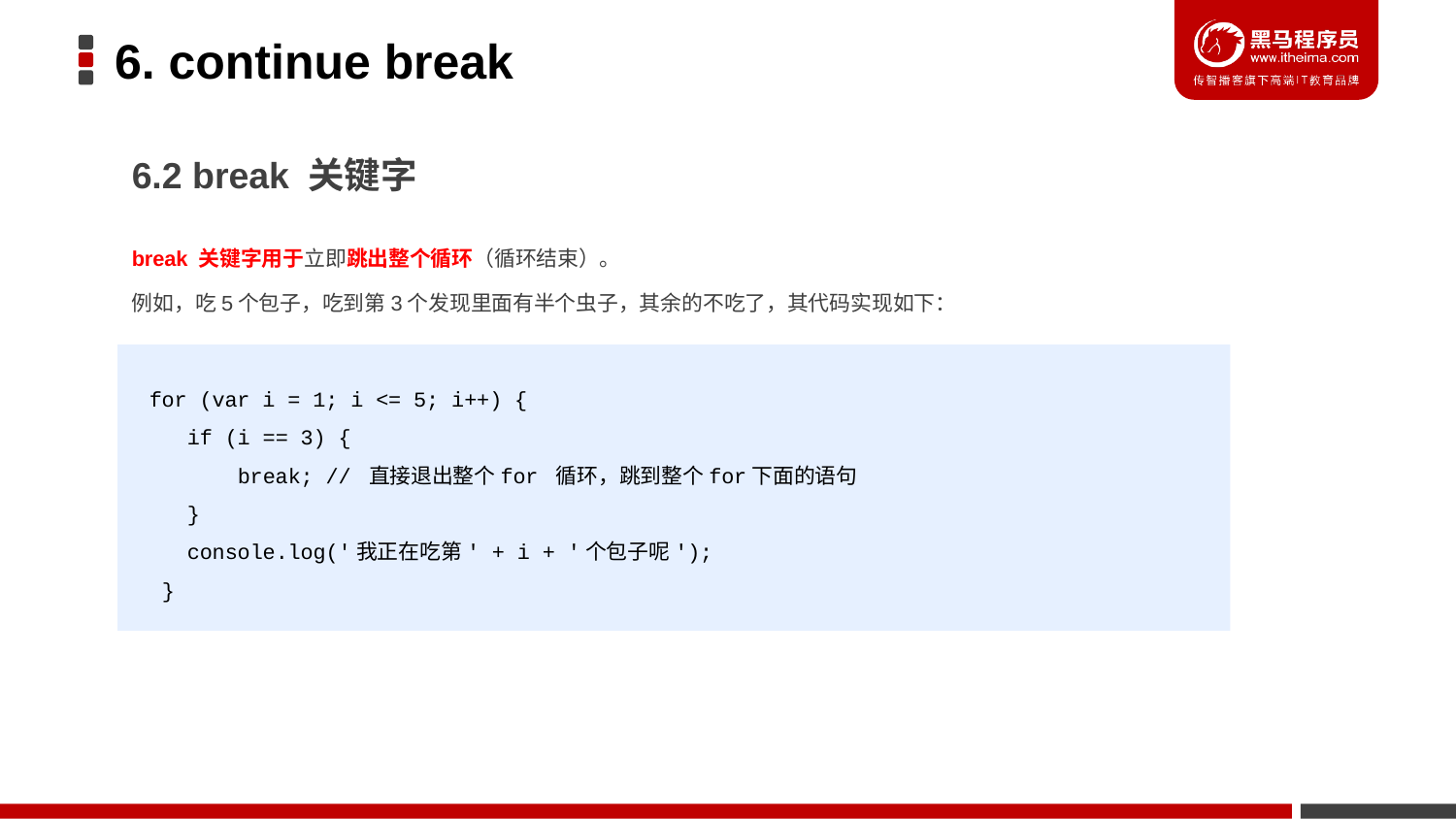

# 6. continue break
6.2 break 关键字
break 关键字用于立即跳出整个循环（循环结束）。
例如，吃5个包子，吃到第3个发现里面有半个虫子，其余的不吃了，其代码实现如下：

for (var i = 1; i <= 5; i++) {
   if (i == 3) {
       break; // 直接退出整个for 循环，跳到整个for下面的语句
   }
   console.log('我正在吃第' + i + '个包子呢');
 }